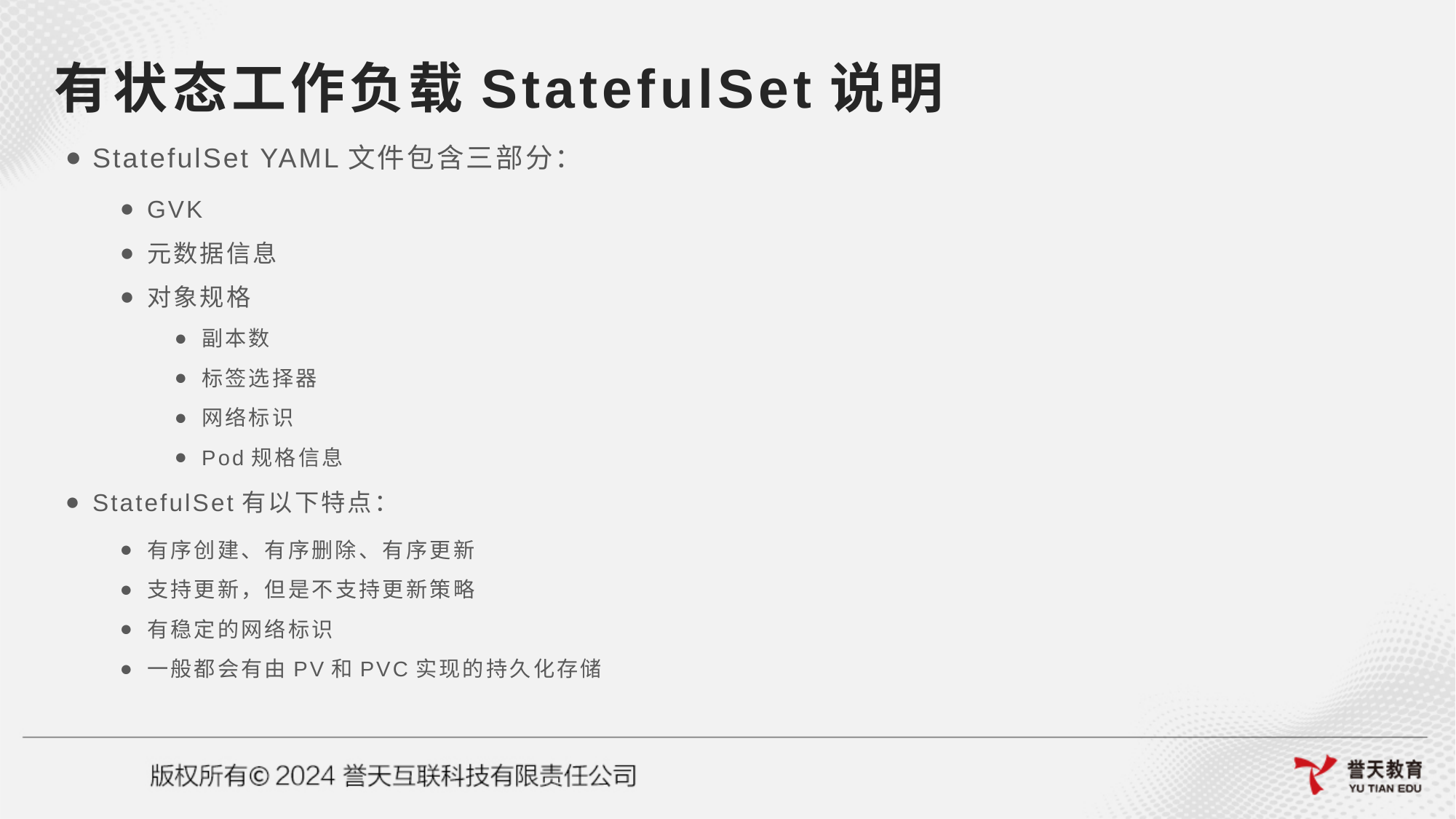

# 有状态工作负载StatefulSet说明
StatefulSet YAML文件包含三部分：
GVK
元数据信息
对象规格
副本数
标签选择器
网络标识
Pod规格信息
StatefulSet有以下特点：
有序创建、有序删除、有序更新
支持更新，但是不支持更新策略
有稳定的网络标识
一般都会有由PV和PVC实现的持久化存储